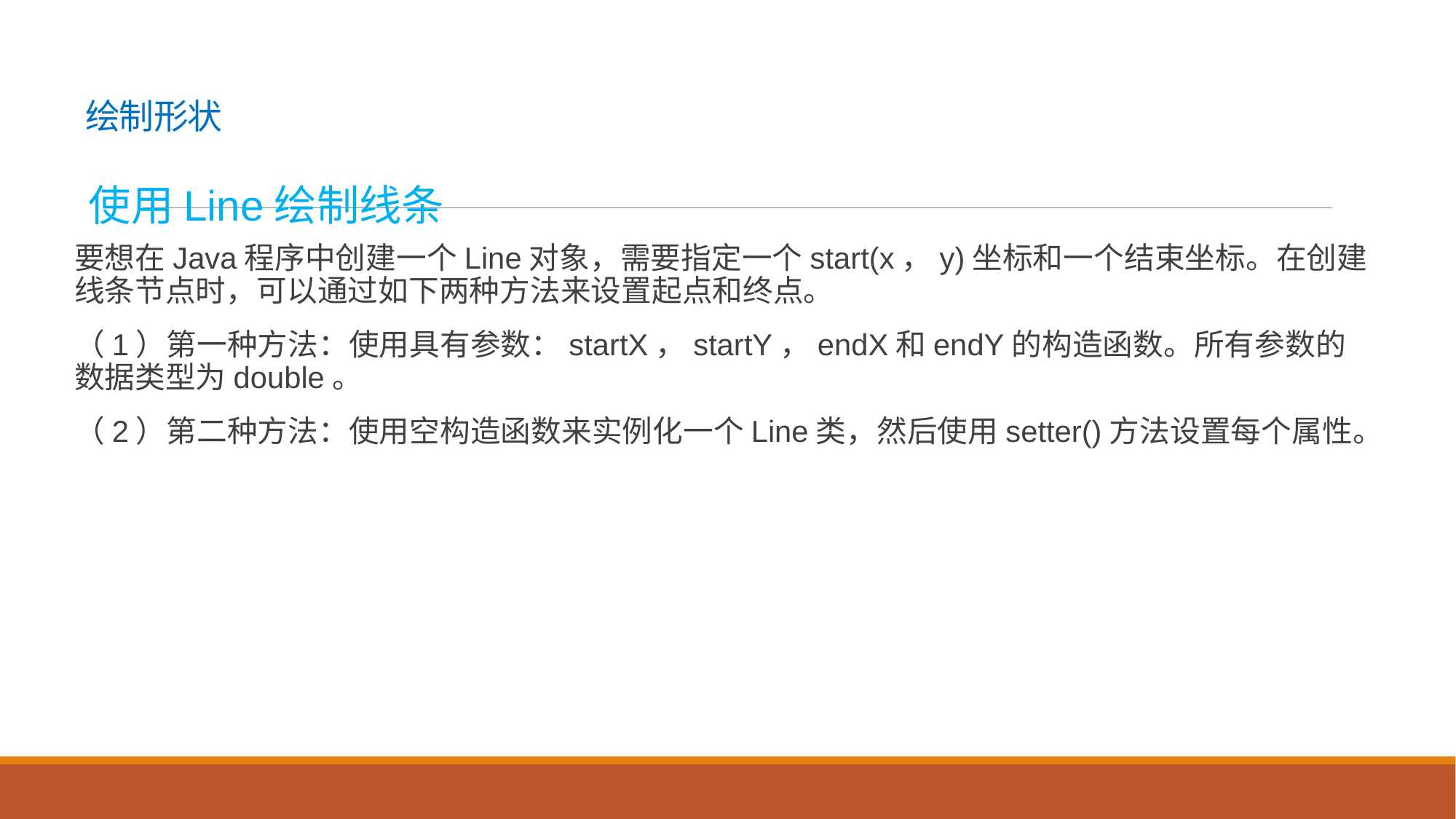

# 绘制形状
使用Line绘制线条
要想在Java程序中创建一个Line对象，需要指定一个start(x，y)坐标和一个结束坐标。在创建线条节点时，可以通过如下两种方法来设置起点和终点。
（1）第一种方法：使用具有参数：startX，startY，endX和endY的构造函数。所有参数的数据类型为double。
（2）第二种方法：使用空构造函数来实例化一个Line类，然后使用setter()方法设置每个属性。